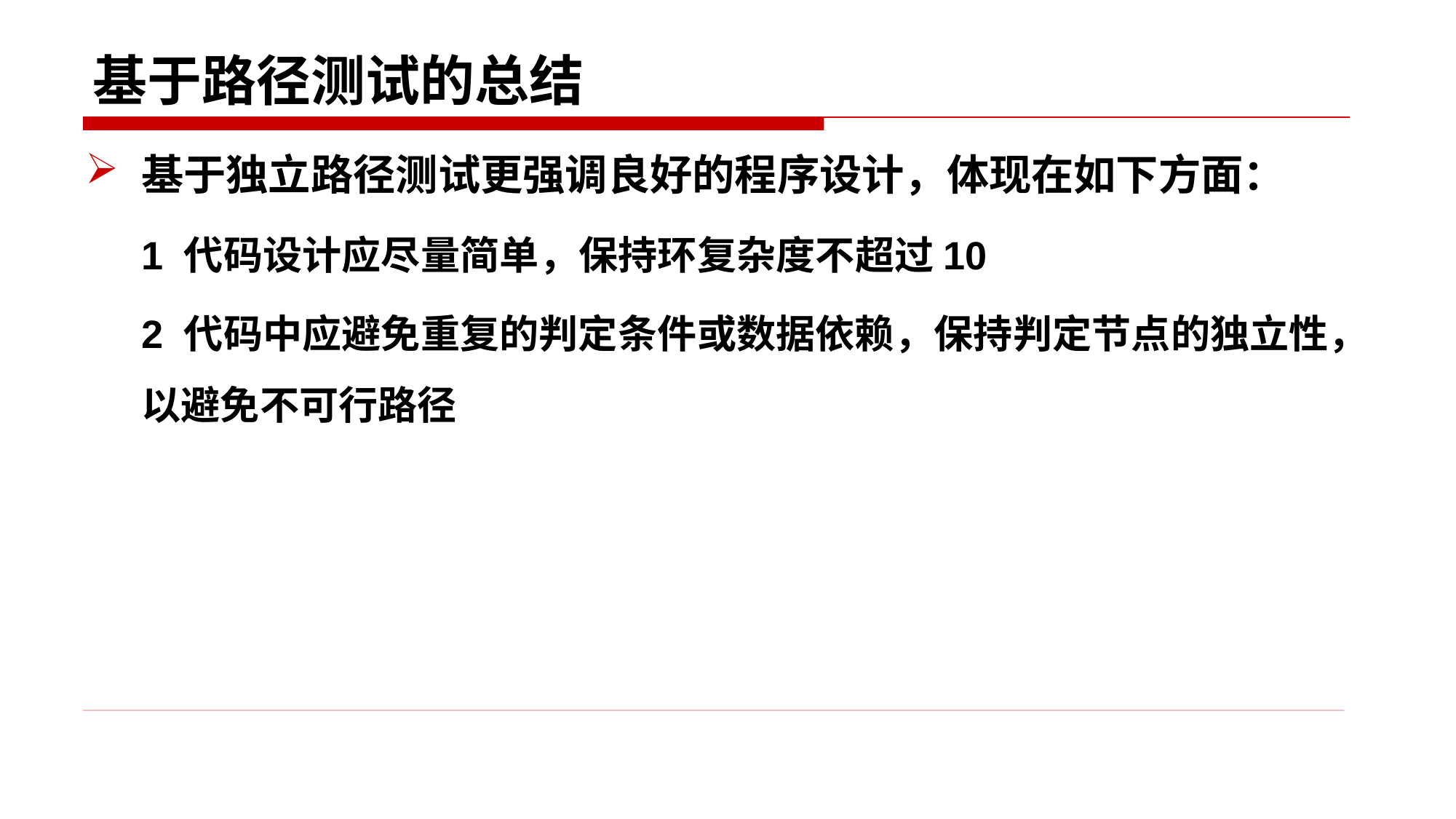

# 基于路径测试的总结
基于独立路径测试更强调良好的程序设计，体现在如下方面：
1 代码设计应尽量简单，保持环复杂度不超过10
2 代码中应避免重复的判定条件或数据依赖，保持判定节点的独立性，以避免不可行路径